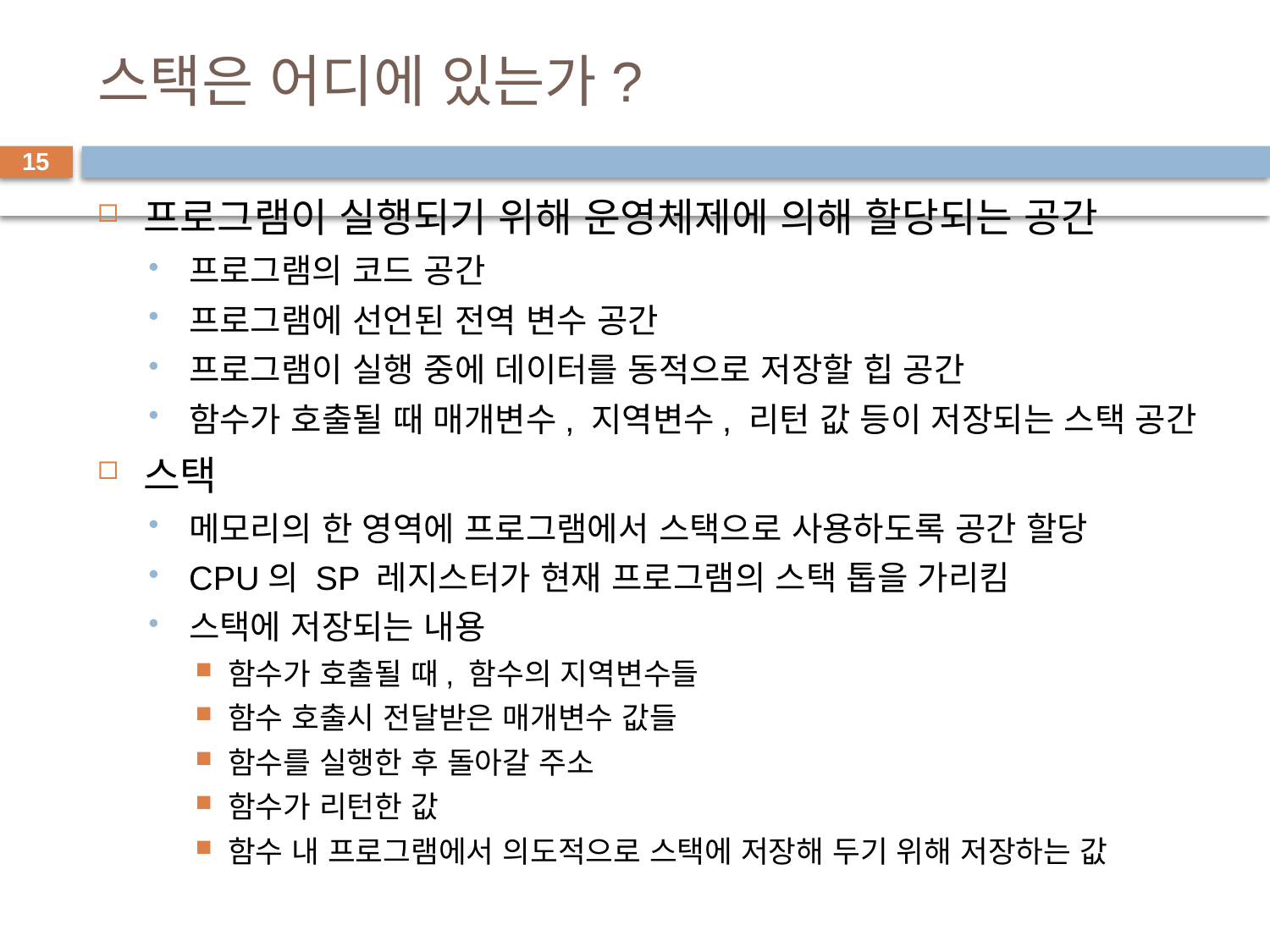

# 스택은 어디에 있는가?
15
프로그램이 실행되기 위해 운영체제에 의해 할당되는 공간
프로그램의 코드 공간
프로그램에 선언된 전역 변수 공간
프로그램이 실행 중에 데이터를 동적으로 저장할 힙 공간
함수가 호출될 때 매개변수, 지역변수, 리턴 값 등이 저장되는 스택 공간
스택
메모리의 한 영역에 프로그램에서 스택으로 사용하도록 공간 할당
CPU의 SP 레지스터가 현재 프로그램의 스택 톱을 가리킴
스택에 저장되는 내용
함수가 호출될 때, 함수의 지역변수들
함수 호출시 전달받은 매개변수 값들
함수를 실행한 후 돌아갈 주소
함수가 리턴한 값
함수 내 프로그램에서 의도적으로 스택에 저장해 두기 위해 저장하는 값